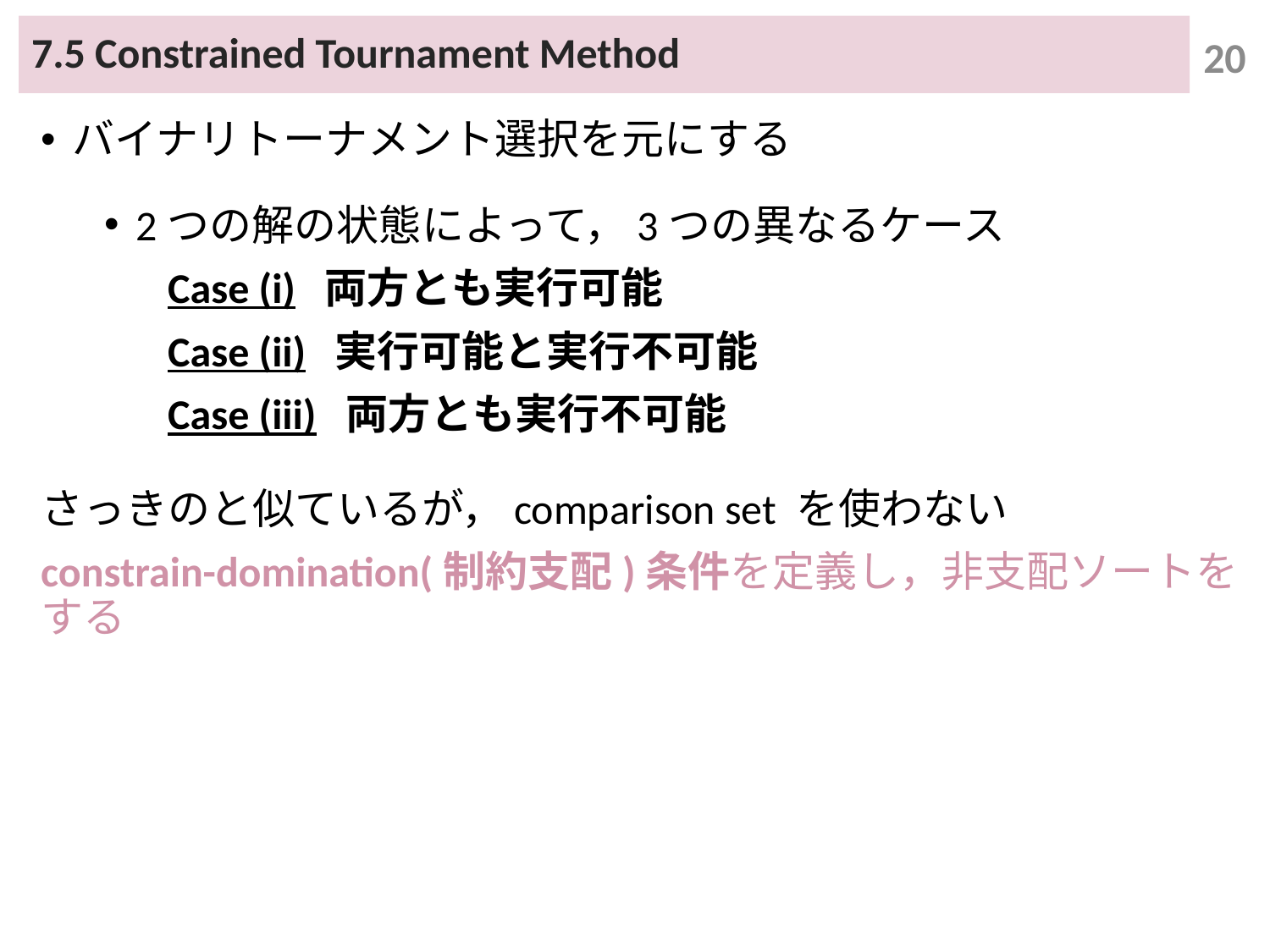

# 7.5 Constrained Tournament Method
20
バイナリトーナメント選択を元にする
2つの解の状態によって，3つの異なるケース
	Case (i)  両方とも実行可能
	Case (ii)  実行可能と実行不可能
	Case (iii)  両方とも実行不可能
さっきのと似ているが，comparison set を使わない
constrain-domination(制約支配)条件を定義し，非支配ソートをする